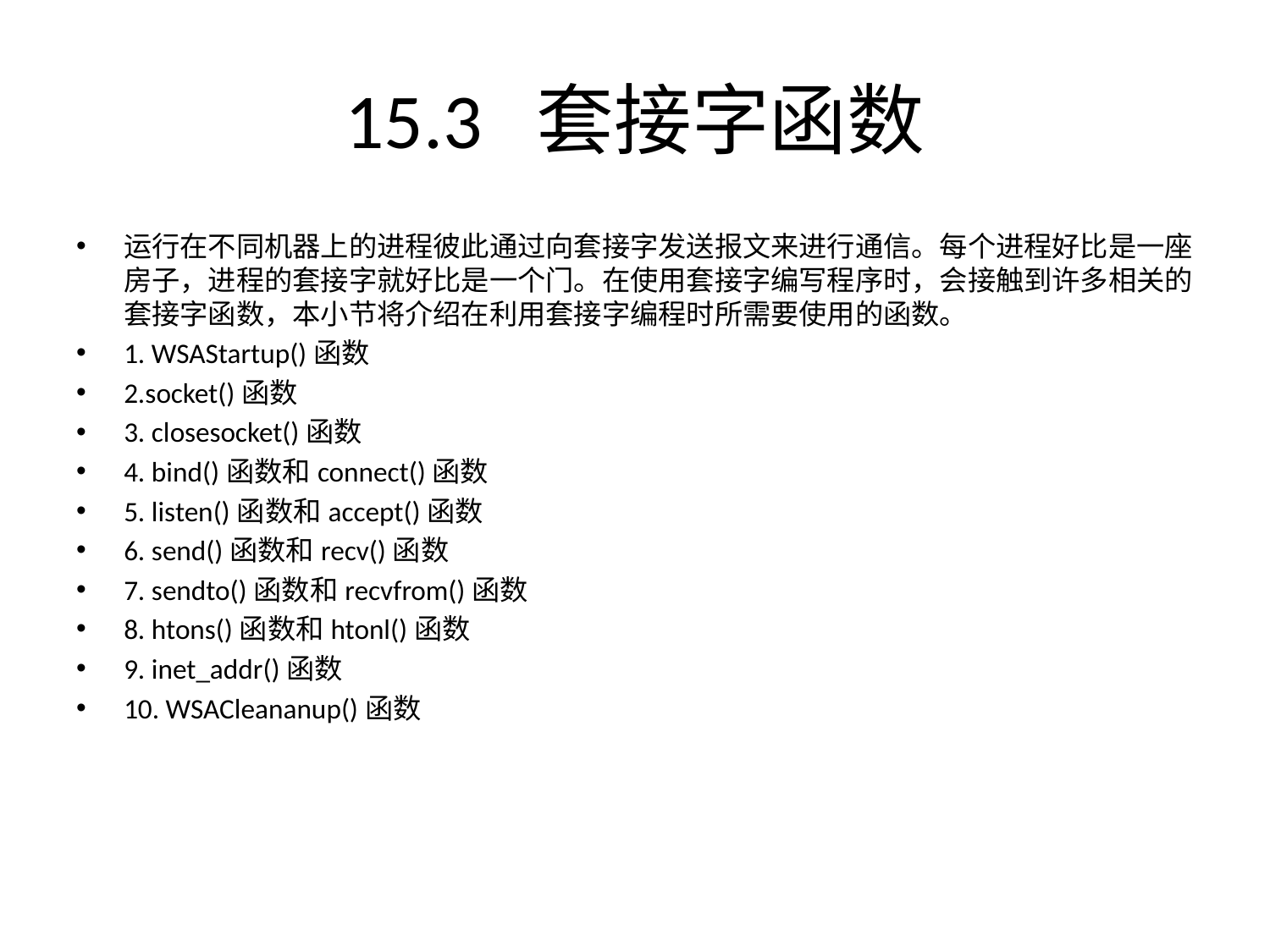

# 15.3  套接字函数
运行在不同机器上的进程彼此通过向套接字发送报文来进行通信。每个进程好比是一座房子，进程的套接字就好比是一个门。在使用套接字编写程序时，会接触到许多相关的套接字函数，本小节将介绍在利用套接字编程时所需要使用的函数。
1. WSAStartup()函数
2.socket()函数
3. closesocket()函数
4. bind()函数和connect()函数
5. listen()函数和accept()函数
6. send()函数和recv()函数
7. sendto()函数和recvfrom()函数
8. htons()函数和htonl()函数
9. inet_addr()函数
10. WSACleananup()函数